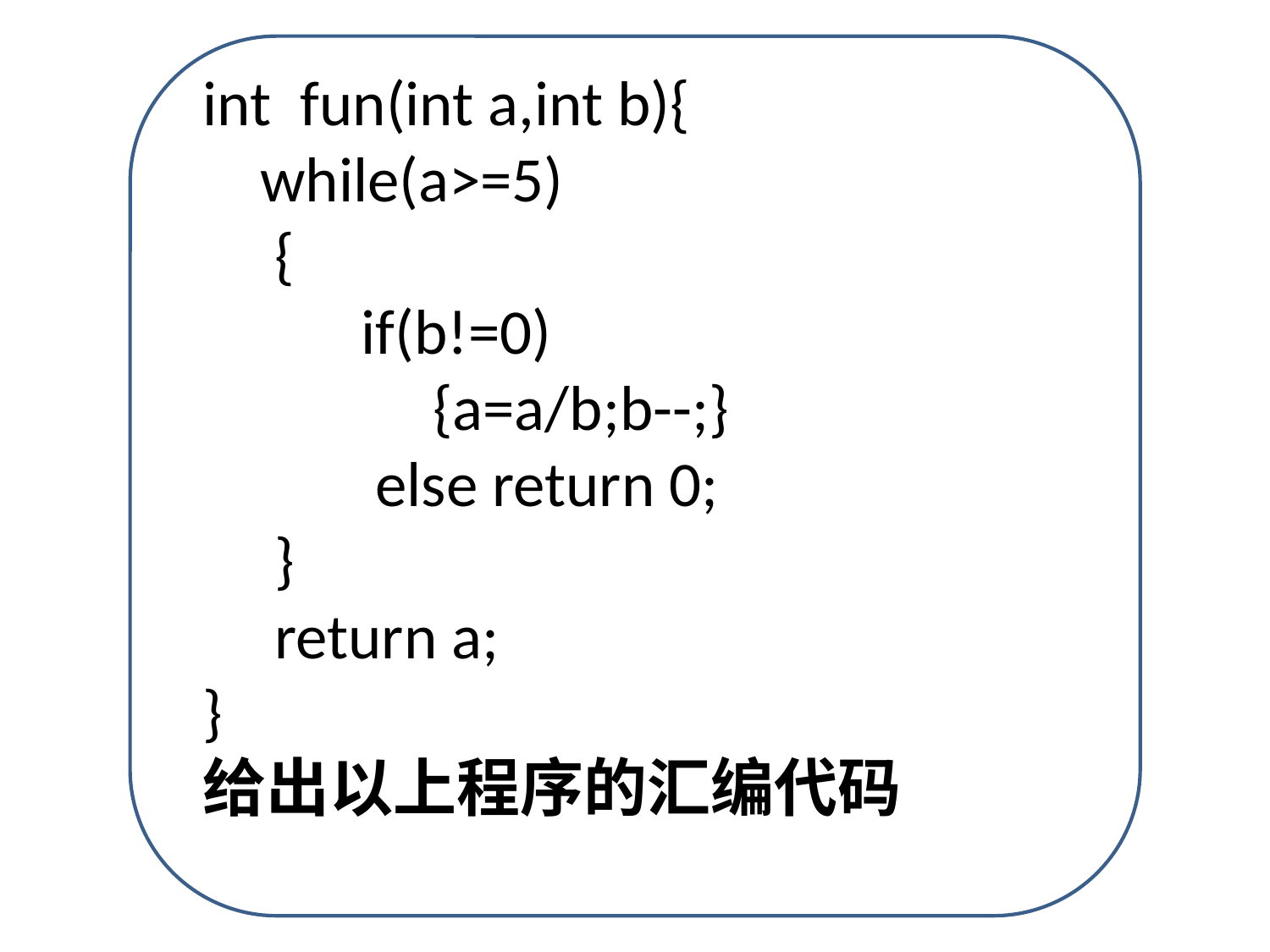

int  fun(int a,int b){
    while(a>=5)
     {
           if(b!=0)
                {a=a/b;b--;}
            else return 0;
     }
     return a;
}
给出以上程序的汇编代码